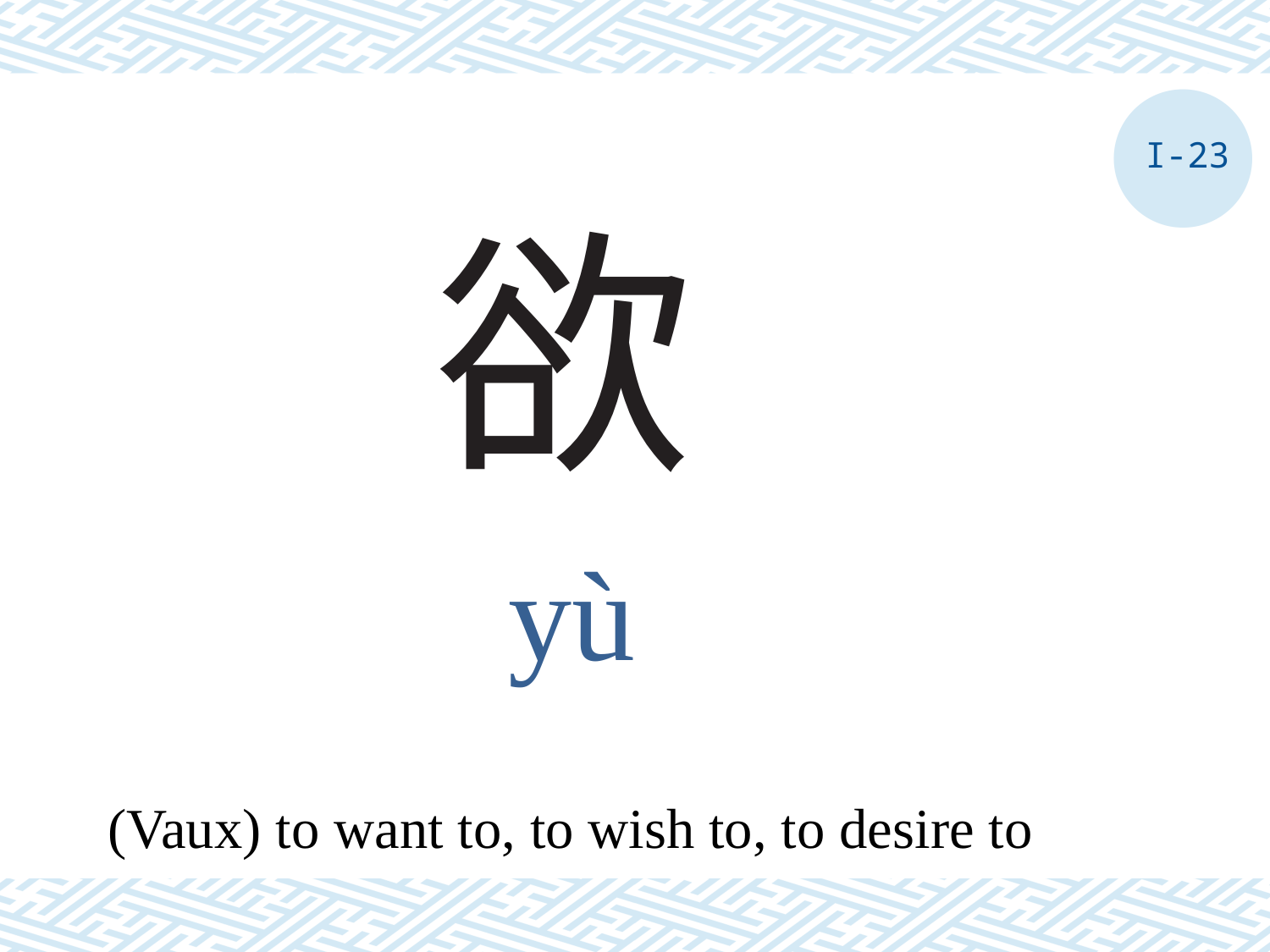

I-23

# 欲
yù
(Vaux) to want to, to wish to, to desire to